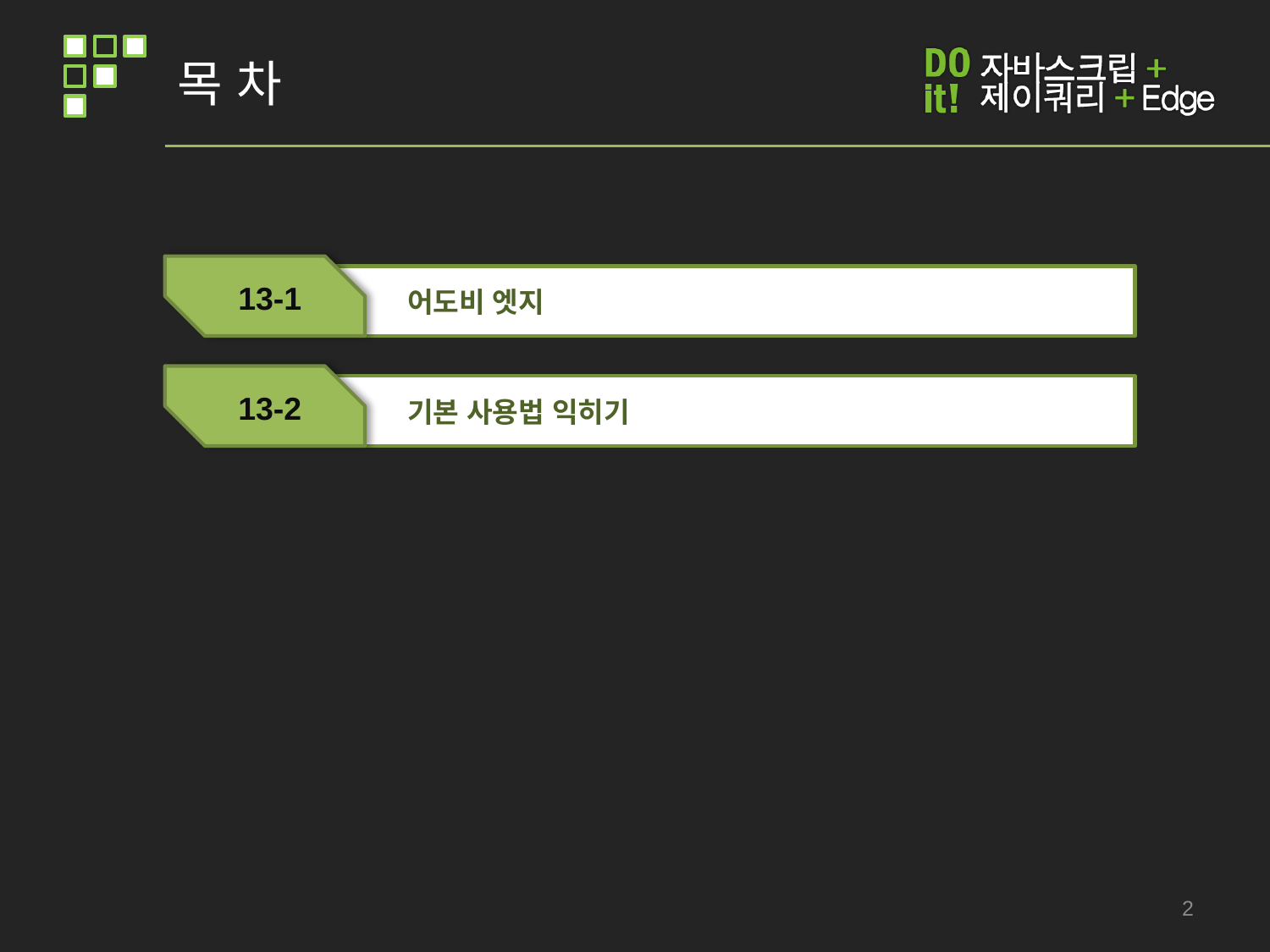

# 목 차
13-1
어도비 엣지
13-2
기본 사용법 익히기

13-3
자동차 갤러리 제작하기
01-4
자바스크립트 맛보기 예제
2